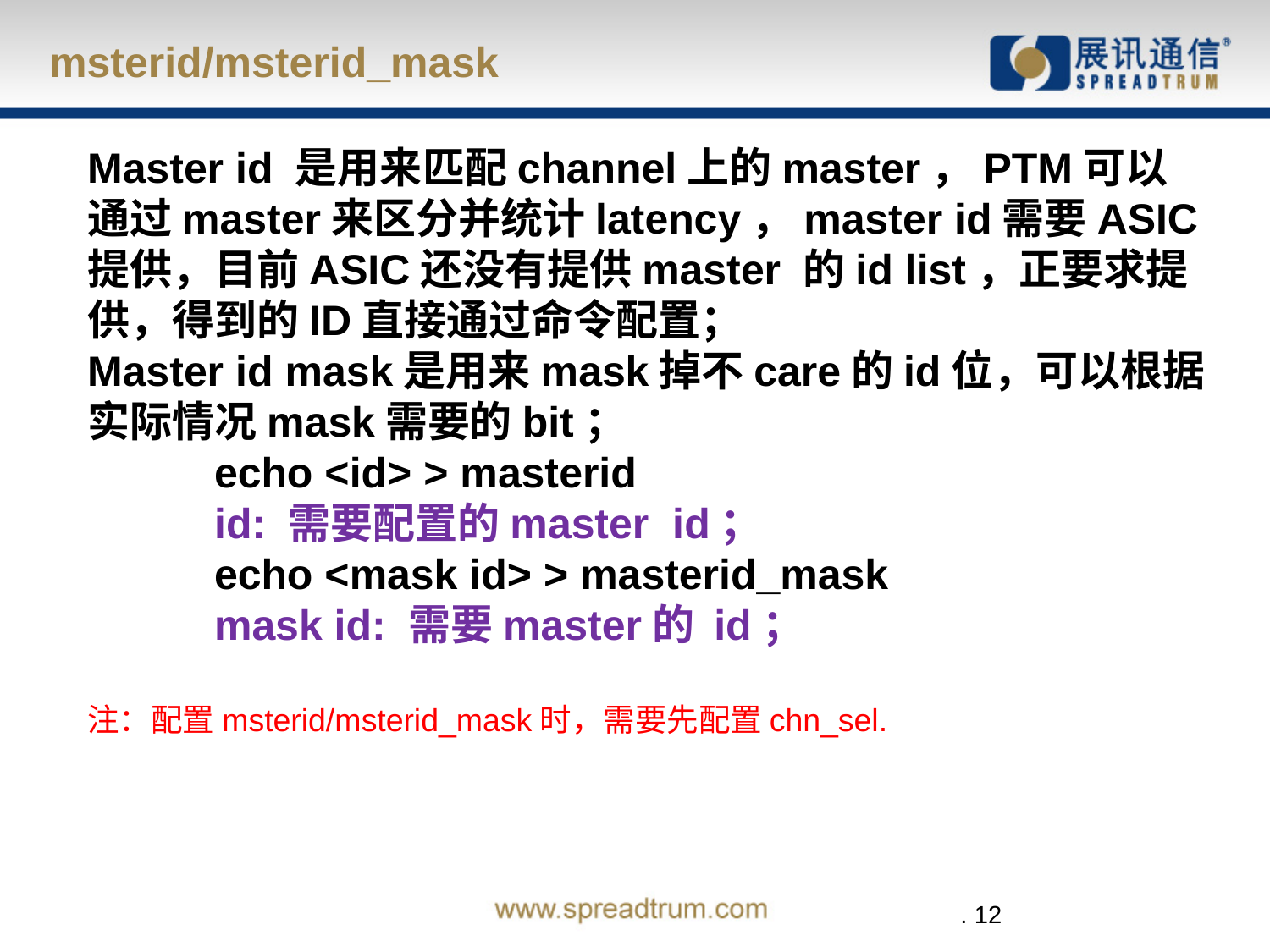

# msterid/msterid_mask
Master id 是用来匹配channel上的master，PTM可以通过master来区分并统计latency，master id需要ASIC提供，目前ASIC还没有提供master 的id list，正要求提供，得到的ID直接通过命令配置；
Master id mask是用来mask掉不care的id位，可以根据实际情况mask需要的bit；
	echo <id> > masterid
	id: 需要配置的master  id；
	echo <mask id> > masterid_mask
	mask id: 需要master的 id；

注：配置msterid/msterid_mask时，需要先配置chn_sel.

  . 12